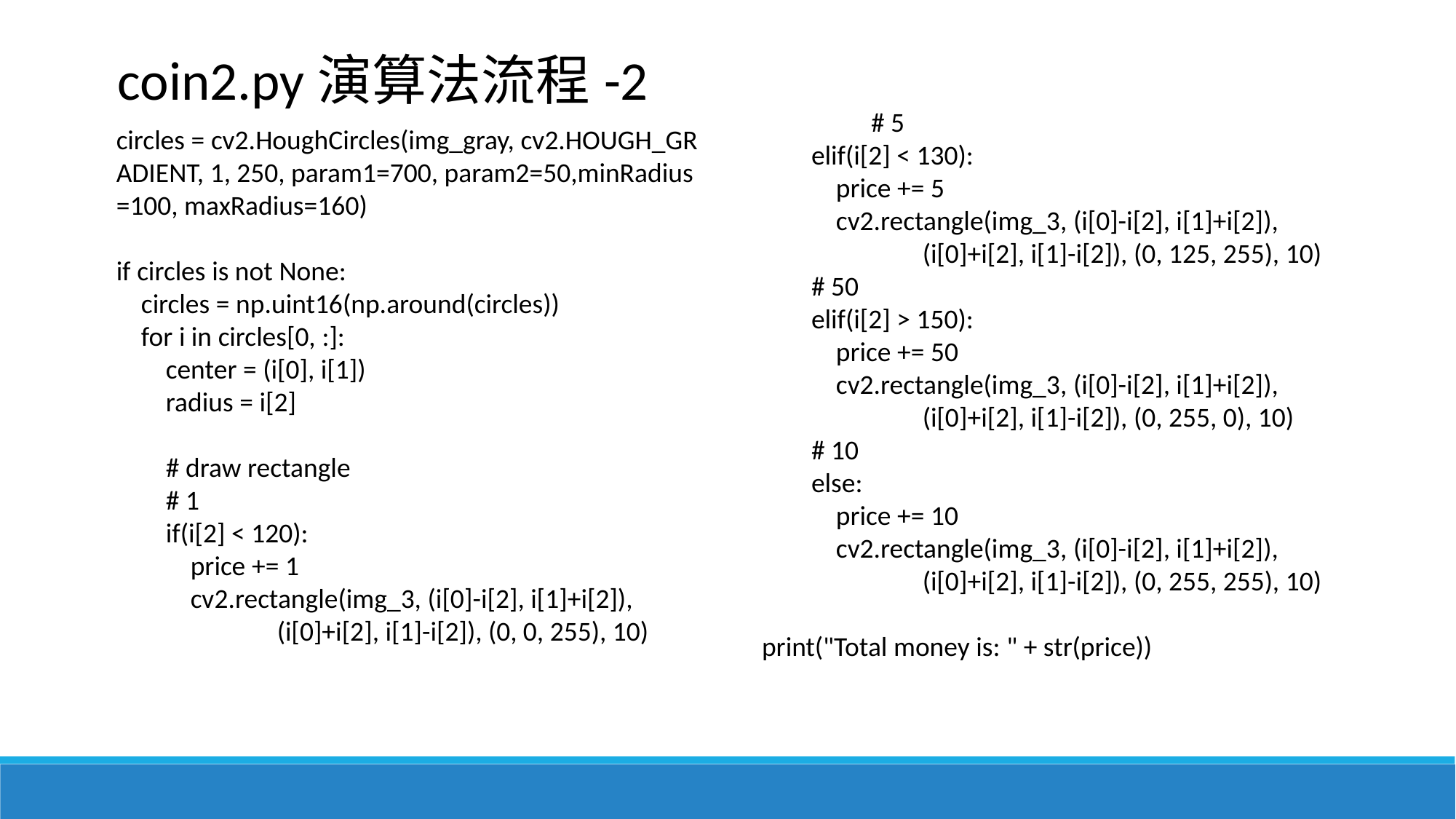

coin2.py演算法流程-2
  	# 5
        elif(i[2] < 130):
            price += 5
            cv2.rectangle(img_3, (i[0]-i[2], i[1]+i[2]),
                          (i[0]+i[2], i[1]-i[2]), (0, 125, 255), 10)
        # 50
        elif(i[2] > 150):
            price += 50
            cv2.rectangle(img_3, (i[0]-i[2], i[1]+i[2]),
                          (i[0]+i[2], i[1]-i[2]), (0, 255, 0), 10)
        # 10
        else:
            price += 10
            cv2.rectangle(img_3, (i[0]-i[2], i[1]+i[2]),
                          (i[0]+i[2], i[1]-i[2]), (0, 255, 255), 10)
print("Total money is: " + str(price))

circles = cv2.HoughCircles(img_gray, cv2.HOUGH_GRADIENT, 1, 250, param1=700, param2=50,minRadius=100, maxRadius=160)
if circles is not None:
    circles = np.uint16(np.around(circles))
    for i in circles[0, :]:
        center = (i[0], i[1])
        radius = i[2]
        # draw rectangle
        # 1
        if(i[2] < 120):
            price += 1
            cv2.rectangle(img_3, (i[0]-i[2], i[1]+i[2]),
                          (i[0]+i[2], i[1]-i[2]), (0, 0, 255), 10)